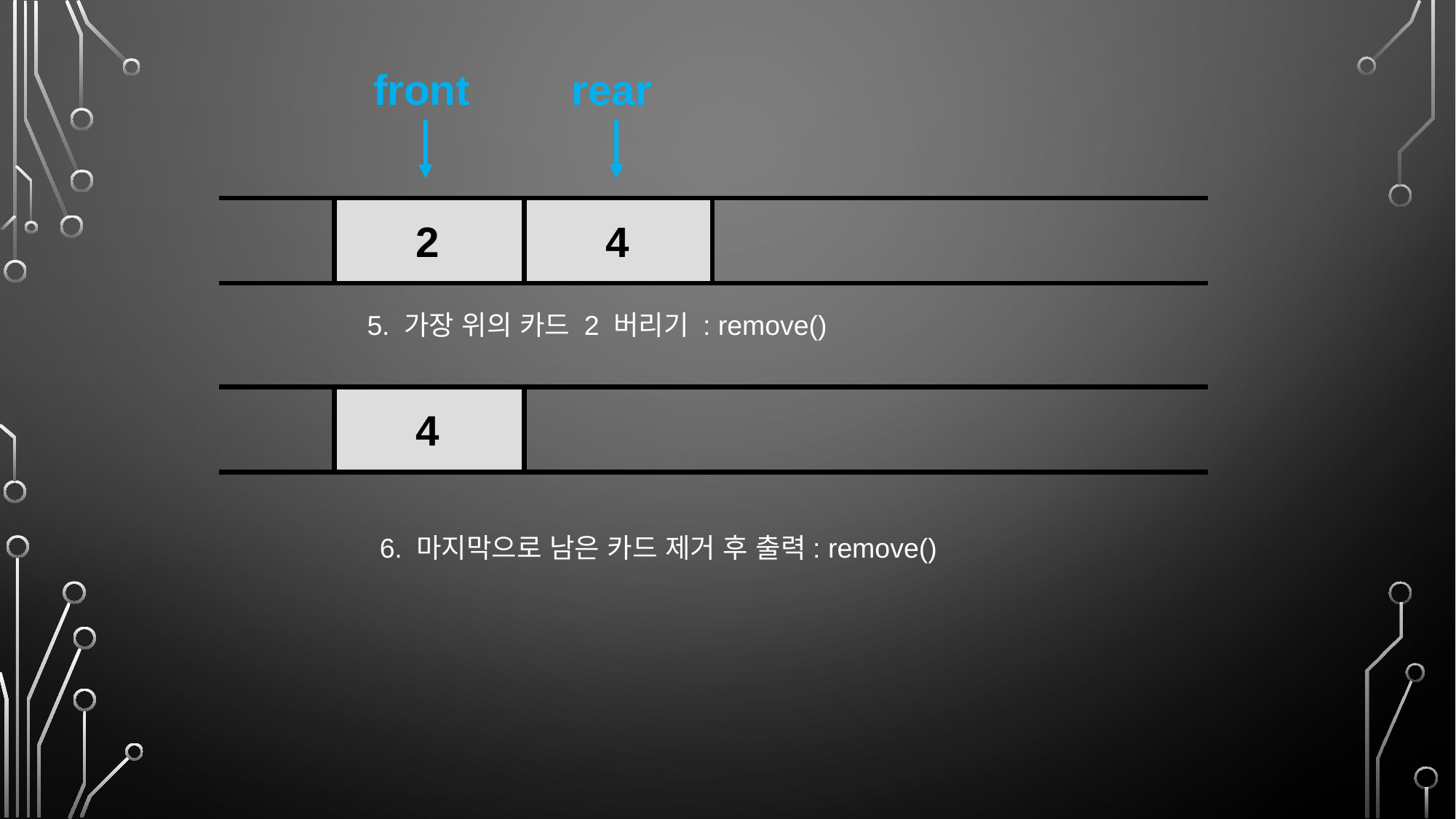

front
rear

2
4
5. 가장 위의 카드 2 버리기 : remove()

4
6. 마지막으로 남은 카드 제거 후 출력: remove()